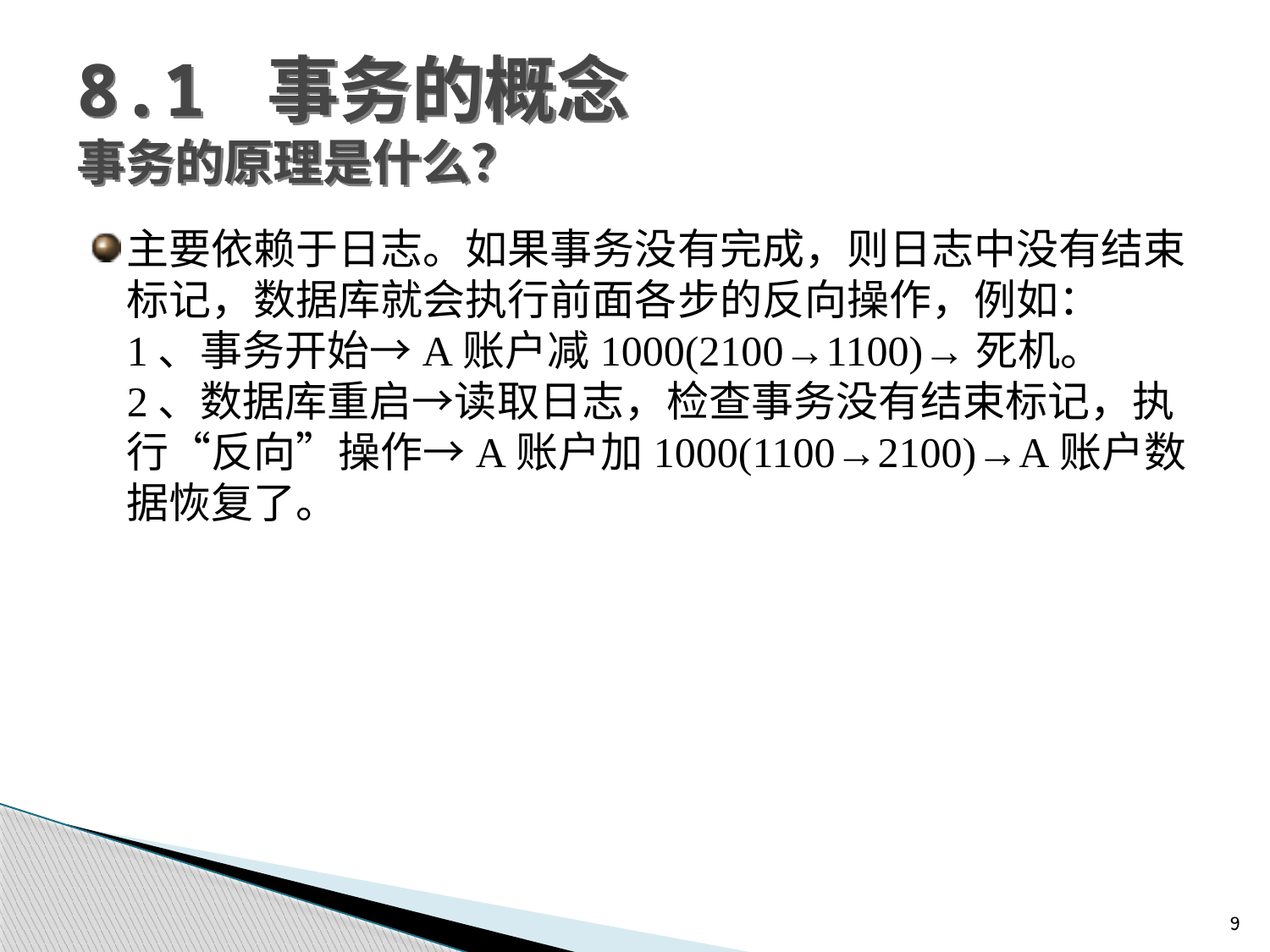

8.1 事务的概念
事务的原理是什么？
主要依赖于日志。如果事务没有完成，则日志中没有结束标记，数据库就会执行前面各步的反向操作，例如：
1、事务开始→A账户减1000(2100→1100)→死机。
2、数据库重启→读取日志，检查事务没有结束标记，执行“反向”操作→A账户加1000(1100→2100)→A账户数据恢复了。

9